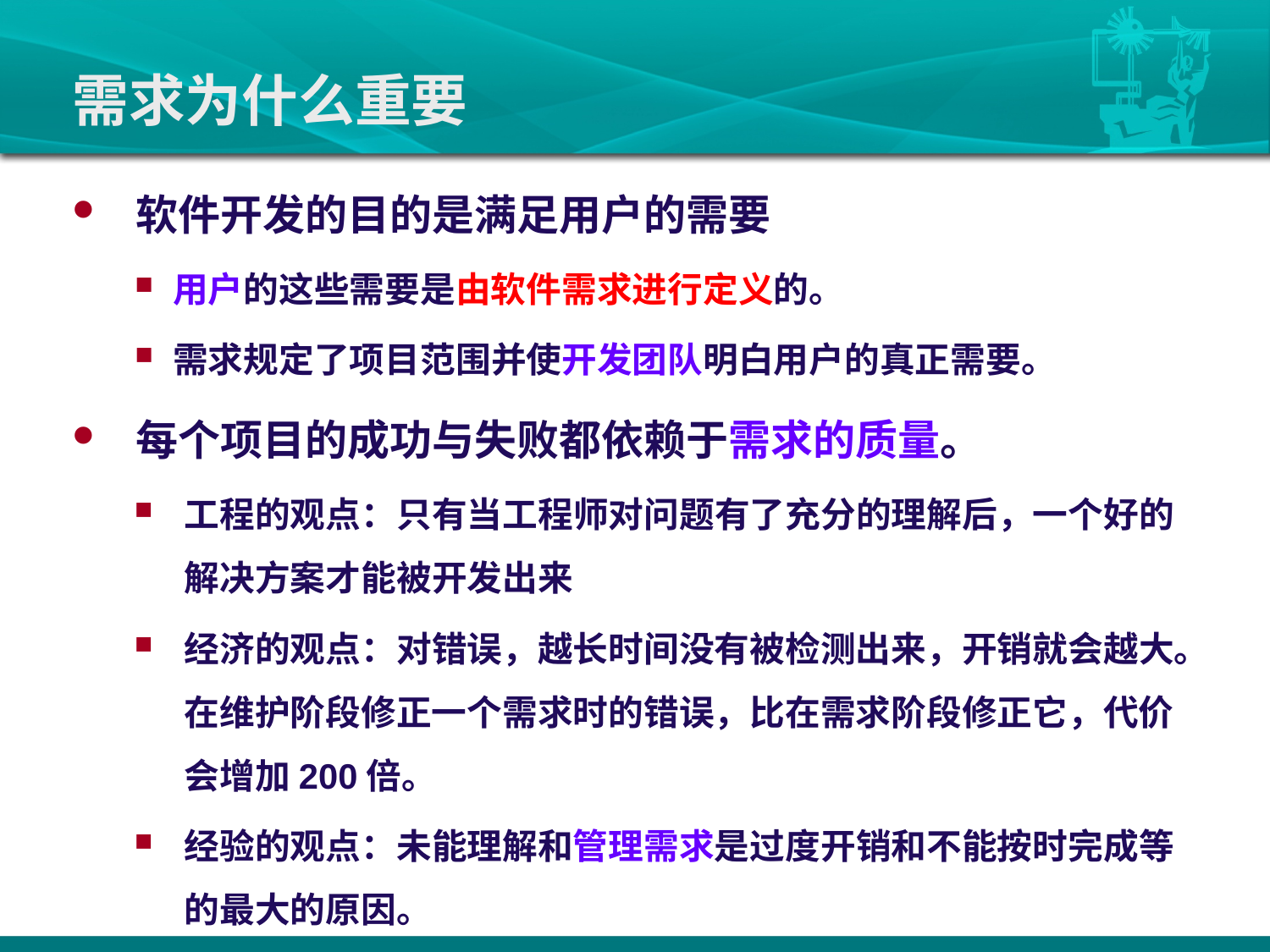

# 需求为什么重要
软件开发的目的是满足用户的需要
用户的这些需要是由软件需求进行定义的。
需求规定了项目范围并使开发团队明白用户的真正需要。
每个项目的成功与失败都依赖于需求的质量。
工程的观点：只有当工程师对问题有了充分的理解后，一个好的解决方案才能被开发出来
经济的观点：对错误，越长时间没有被检测出来，开销就会越大。在维护阶段修正一个需求时的错误，比在需求阶段修正它，代价会增加200倍。
经验的观点：未能理解和管理需求是过度开销和不能按时完成等的最大的原因。